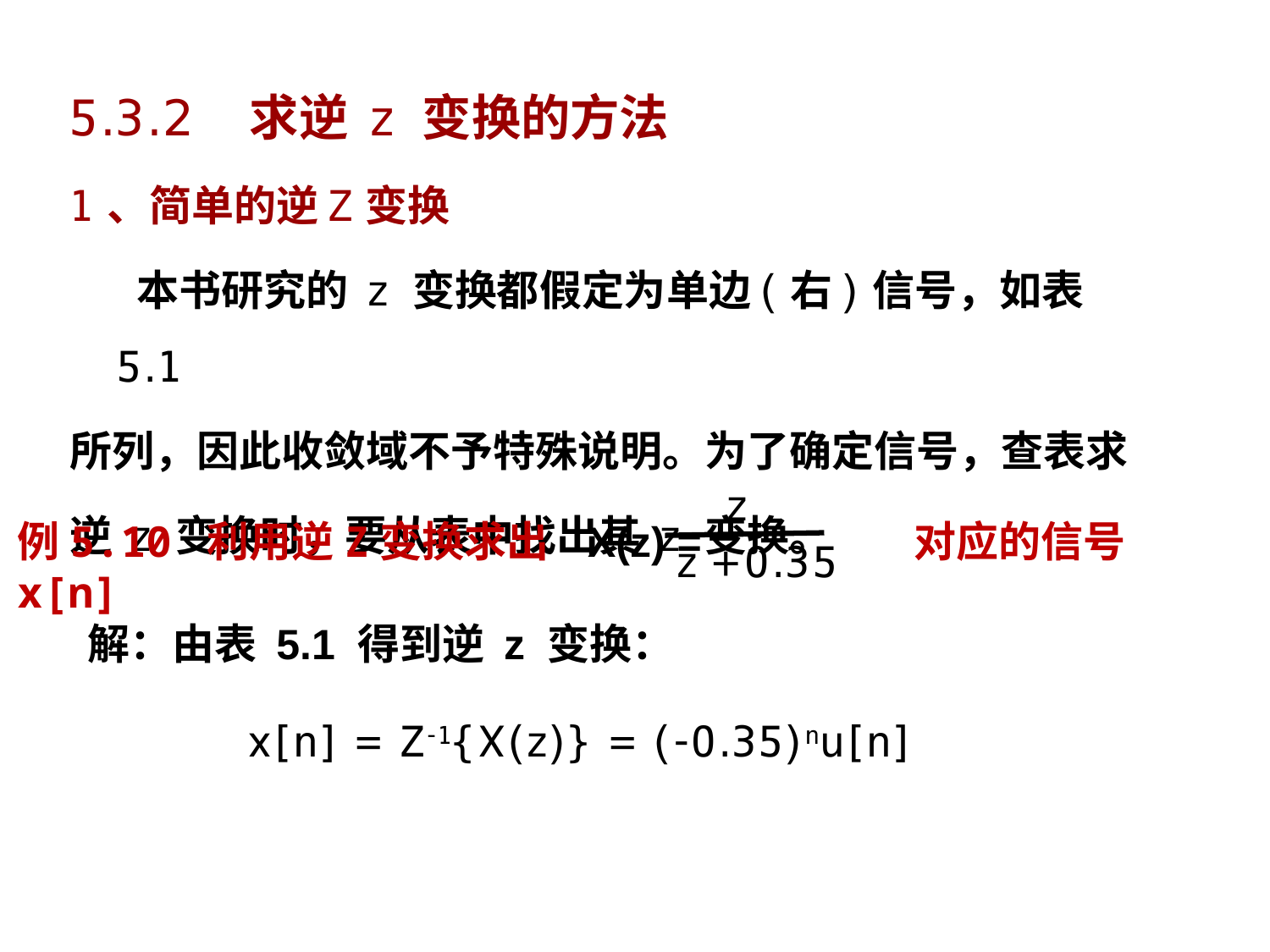

5.3.2   求逆 z 变换的方法
1、简单的逆Z变换
      本书研究的 z 变换都假定为单边(右)信号，如表 5.1
所列，因此收敛域不予特殊说明。为了确定信号，查表求
逆 z 变换时，要从表中找出其 z 变换。
    z
z +0.35
例5.10 利用逆Z变换求出   X(z) =                 对应的信号 x[n]

解：由表 5.1 得到逆 z 变换：
             x[n] = Z-1{X(z)} = (-0.35)nu[n]